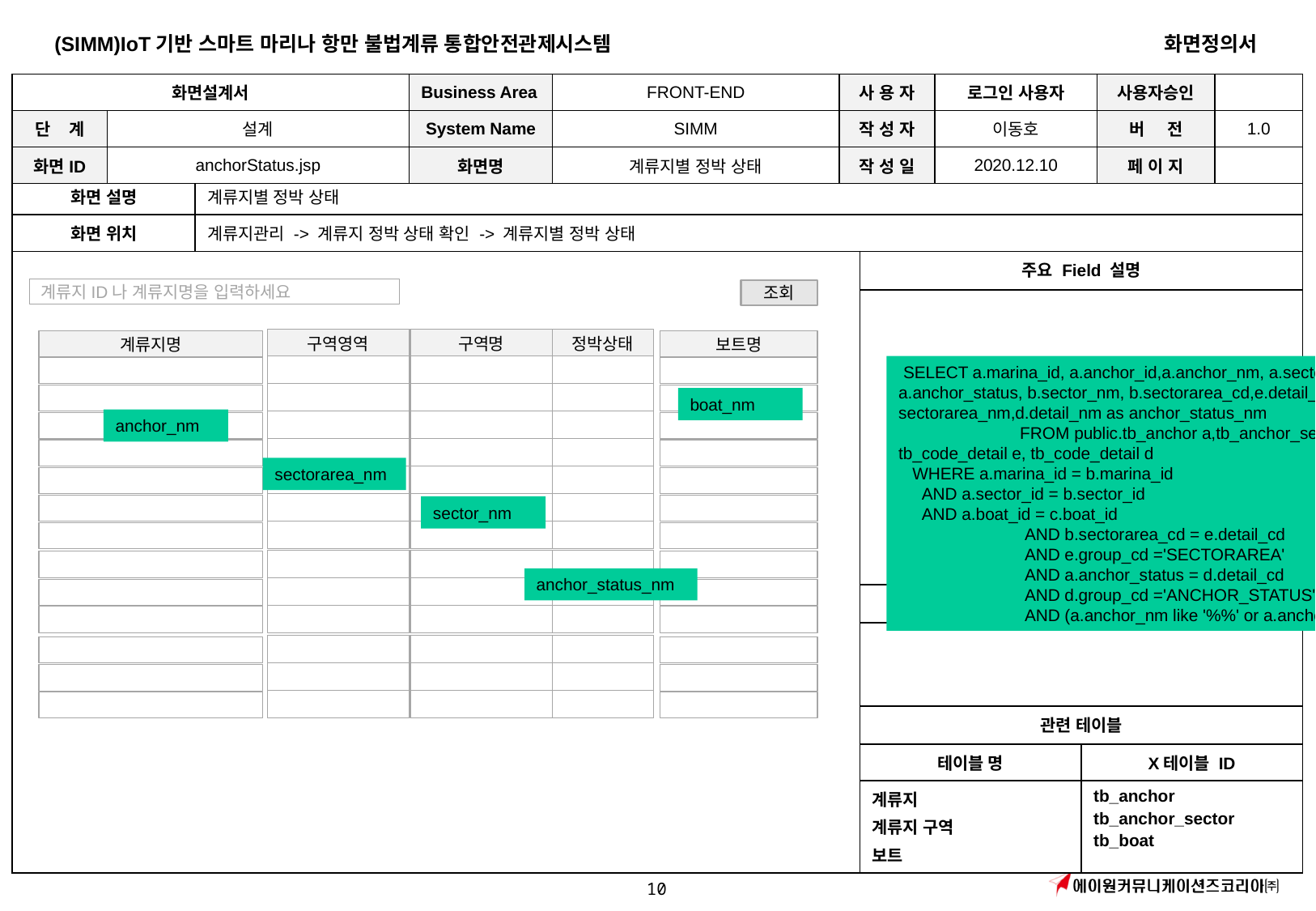

| 화면설계서 |  | Business Area | FRONT-END | 사 용 자 | 로그인 사용자 | 사용자승인 |  |
| --- | --- | --- | --- | --- | --- | --- | --- |
| 단 계 | 설계 | System Name | SIMM | 작 성 자 | 이동호 | 버 전 | 1.0 |
| 화면ID | anchorStatus.jsp | 화면명 | 계류지별 정박 상태 | 작 성 일 | 2020.12.10 | 페 이 지 |  |
| 화면 설명 | 계류지별 정박 상태 |  |  |
| --- | --- | --- | --- |
| 화면 위치 | 계류지관리 -> 계류지 정박 상태 확인 -> 계류지별 정박 상태 |  |  |
|  |  | 주요 Field 설명 |  |
|  |  |  |  |
|  |  | 주요 Check 사항 |  |
|  |  |  |  |
|  |  | 관련 테이블 |  |
|  |  | 테이블 명 | X테이블 ID |
|  |  | 계류지 계류지 구역 보트 | tb\_anchor tb\_anchor\_sector tb\_boat |
계류지ID나 계류지명을 입력하세요
조회
구역영역
구역명
정박상태
계류지명
보트명
 SELECT a.marina_id, a.anchor_id,a.anchor_nm, a.sector_id, a.boat_id, c.boat_nm, a.anchor_status, b.sector_nm, b.sectorarea_cd,e.detail_nm as sectorarea_nm,d.detail_nm as anchor_status_nm
	FROM public.tb_anchor a,tb_anchor_sector b, tb_boat c, tb_code_detail e, tb_code_detail d
   WHERE a.marina_id = b.marina_id
     AND a.sector_id = b.sector_id
     AND a.boat_id = c.boat_id
	 AND b.sectorarea_cd = e.detail_cd
	 AND e.group_cd ='SECTORAREA'
	 AND a.anchor_status = d.detail_cd
	 AND d.group_cd ='ANCHOR_STATUS'
	 AND (a.anchor_nm like '%%' or a.anchor_id = 999 )

boat_nm
anchor_nm

sectorarea_nm

sector_nm

anchor_status_nm